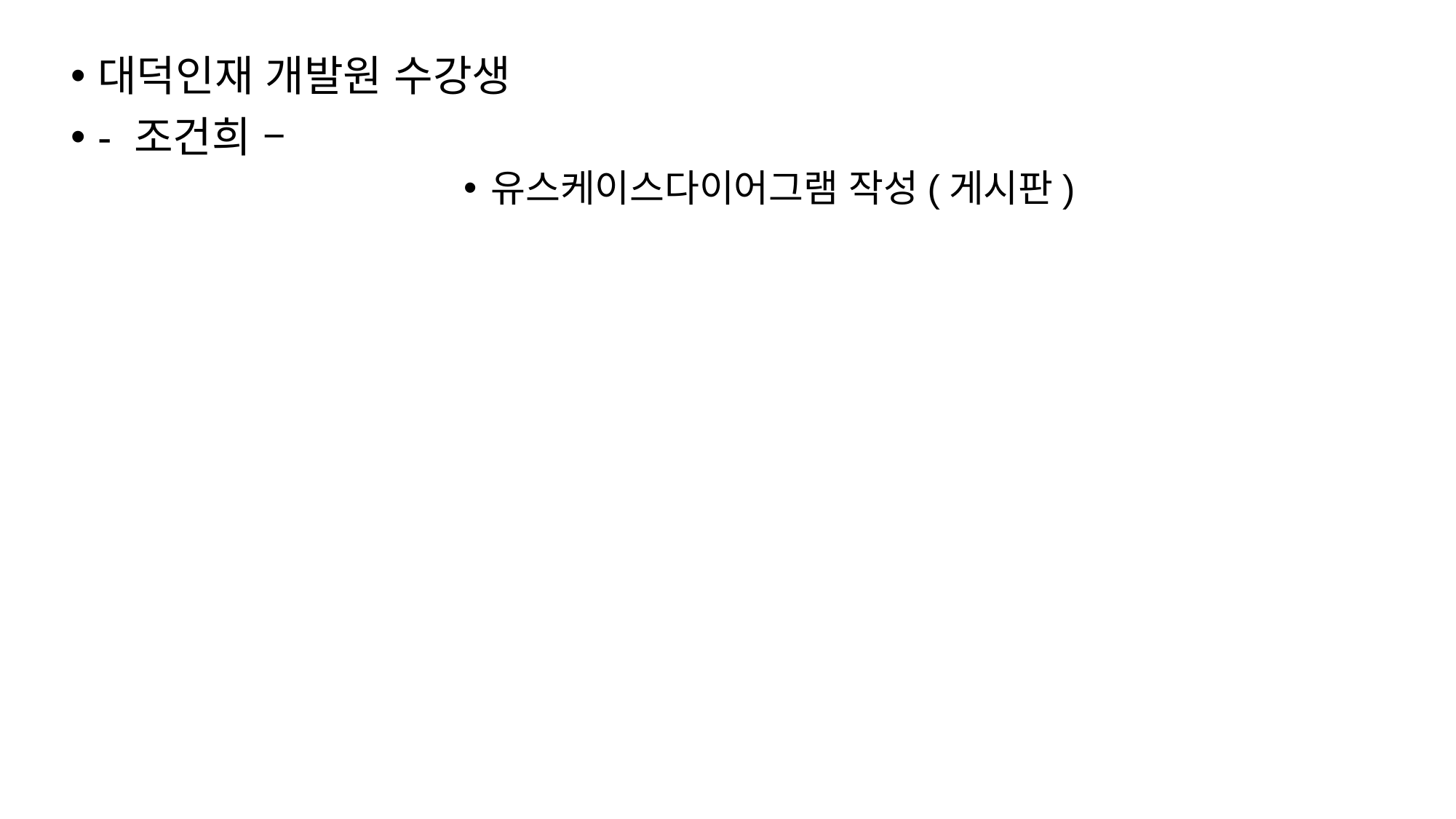

대덕인재 개발원 수강생
- 조건희 –
유스케이스다이어그램 작성(게시판)